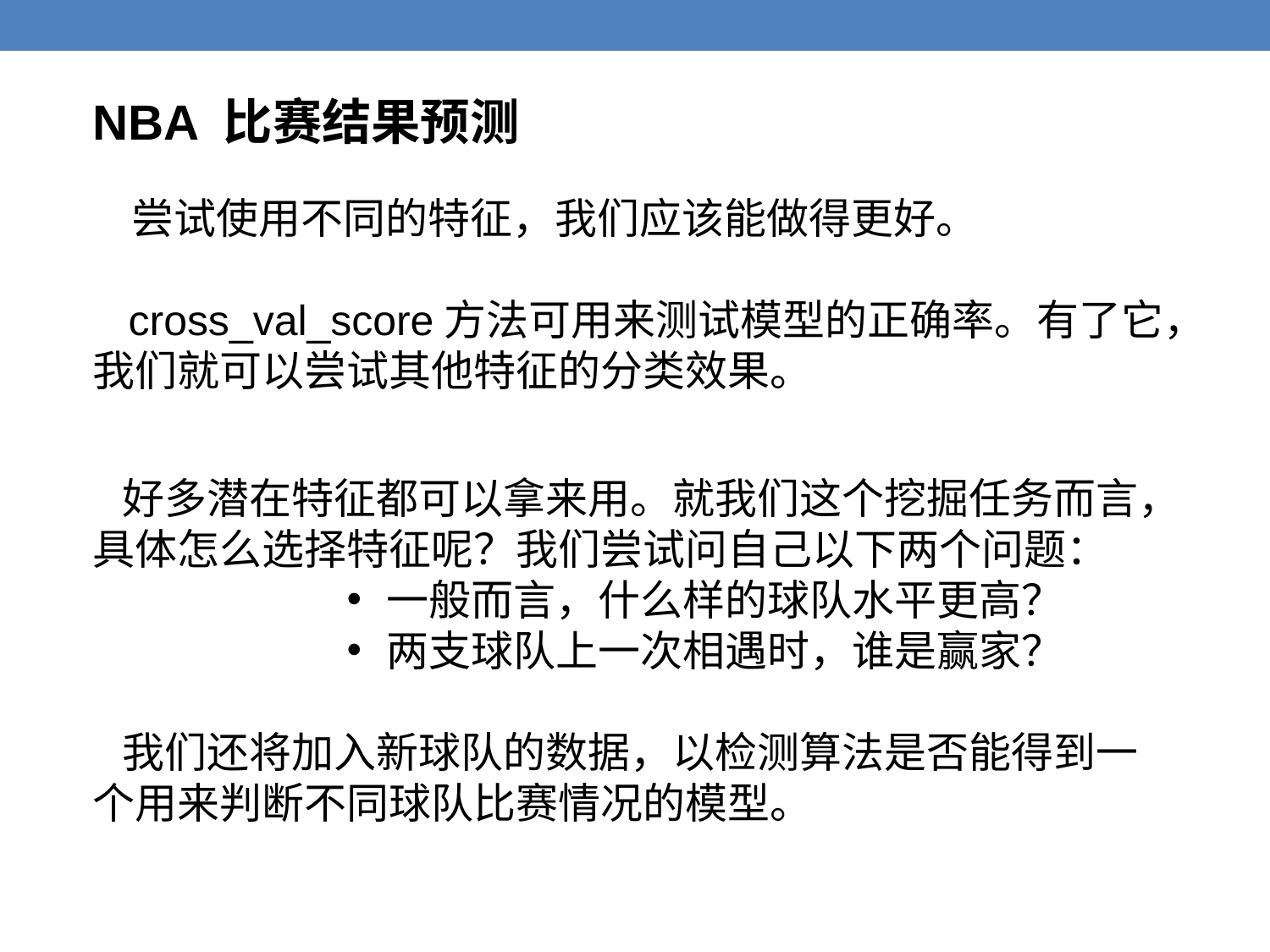

NBA 比赛结果预测
   尝试使用不同的特征，我们应该能做得更好。

   cross_val_score方法可用来测试模型的正确率。有了它，我们就可以尝试其他特征的分类效果。
  好多潜在特征都可以拿来用。就我们这个挖掘任务而言，具体怎么选择特征呢？我们尝试问自己以下两个问题：
一般而言，什么样的球队水平更高？
两支球队上一次相遇时，谁是赢家？

  我们还将加入新球队的数据，以检测算法是否能得到一个用来判断不同球队比赛情况的模型。